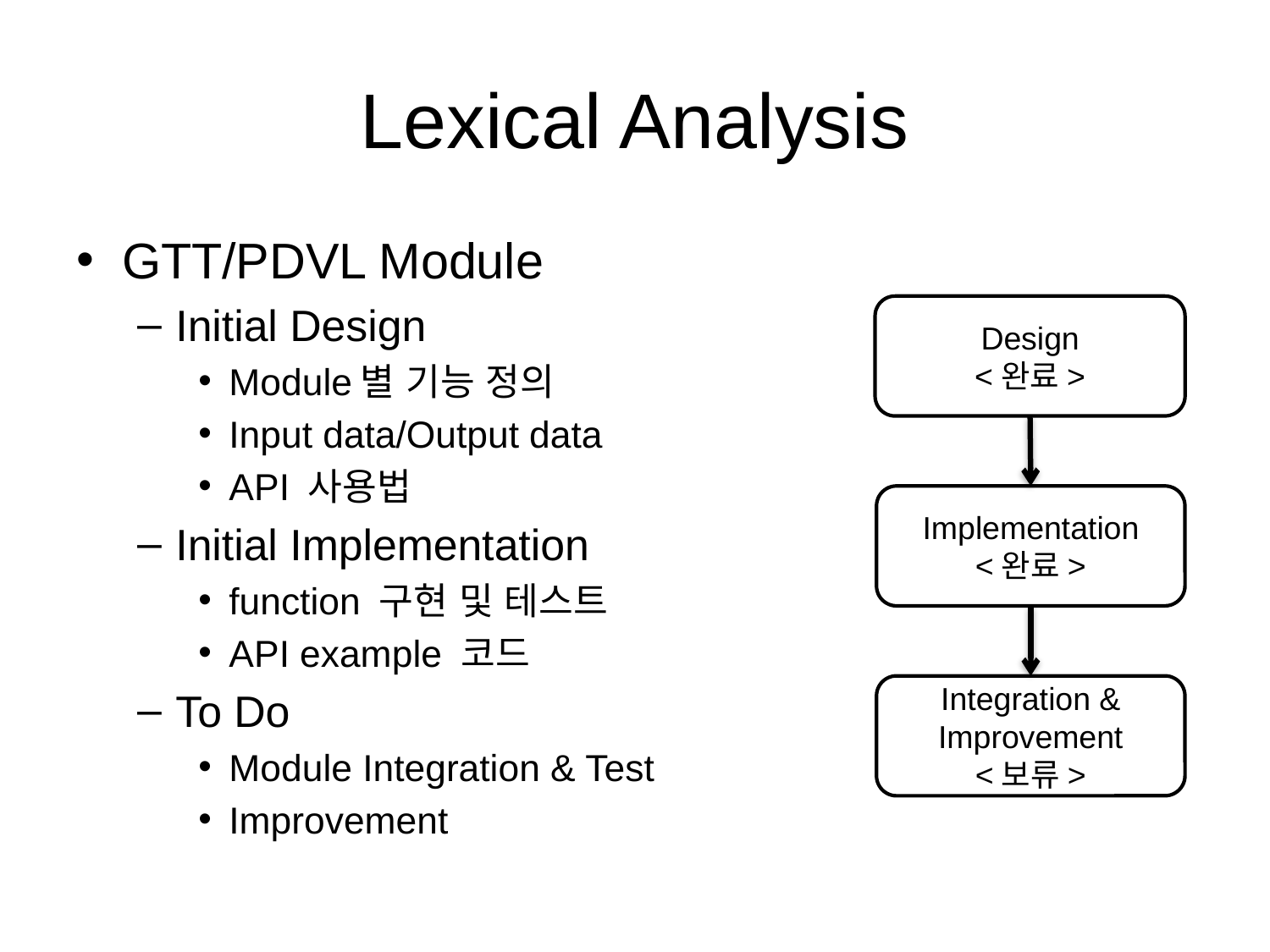

# Lexical Analysis
GTT/PDVL Module
Initial Design
Module별 기능 정의
Input data/Output data
API 사용법
Initial Implementation
function 구현 및 테스트
API example 코드
To Do
Module Integration & Test
Improvement

Design
<완료>
Implementation
<완료>
Integration & Improvement
<보류>